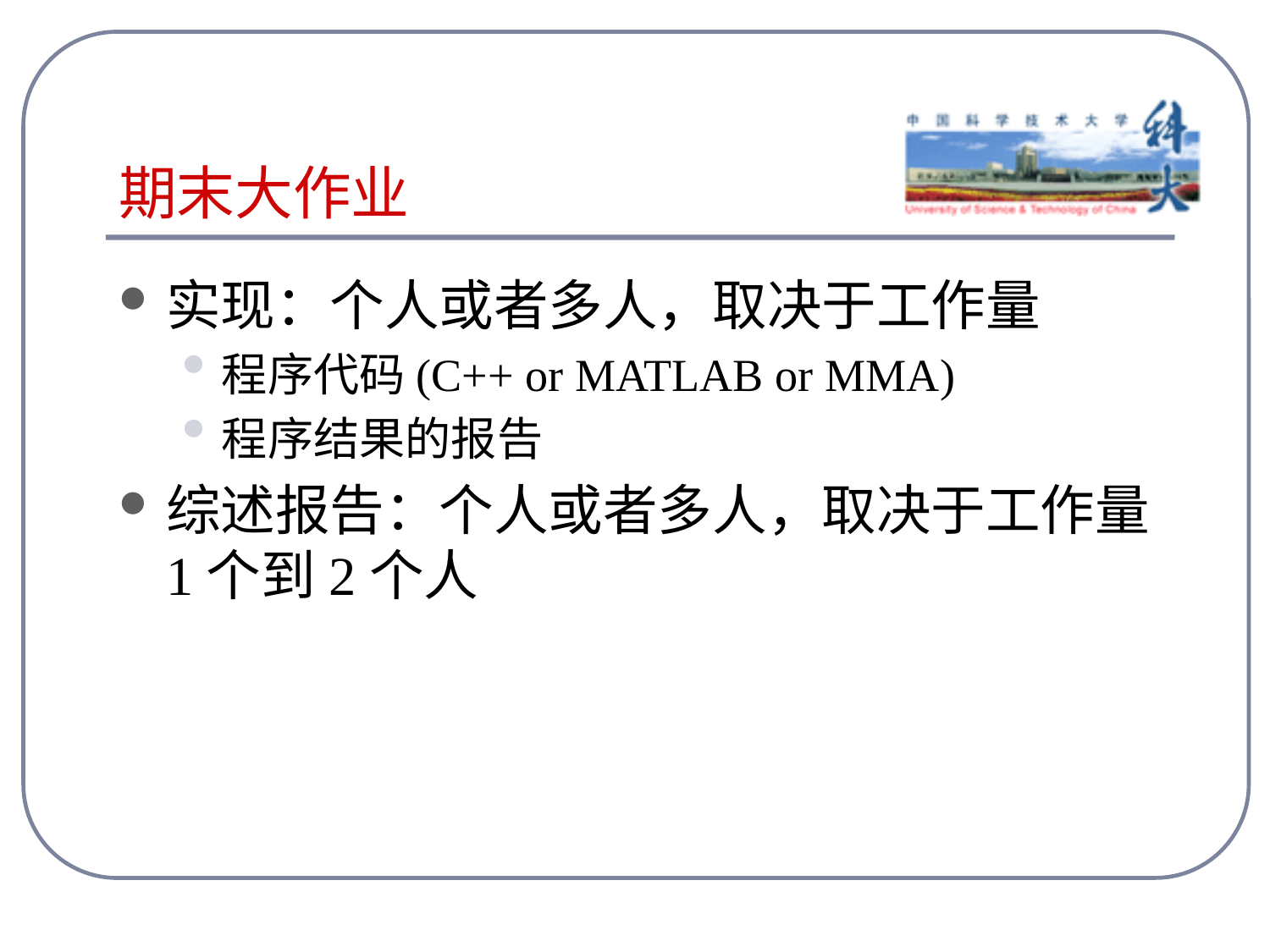

# 期末大作业
实现：个人或者多人，取决于工作量
程序代码(C++ or MATLAB or MMA)
程序结果的报告
综述报告：个人或者多人，取决于工作量1个到2个人